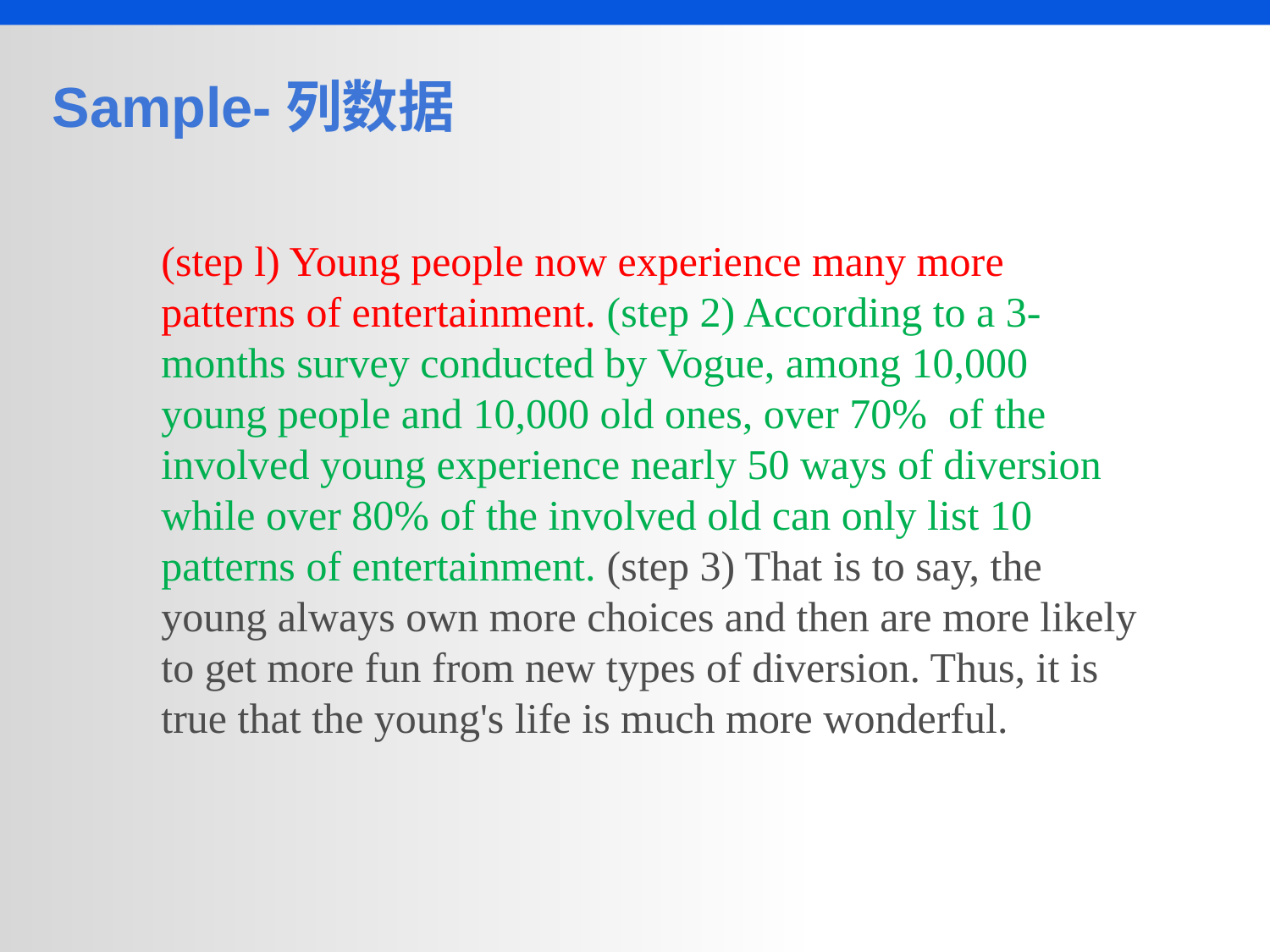

# Sample-列数据
(step l) Young people now experience many more patterns of entertainment. (step 2) According to a 3-months survey conducted by Vogue, among 10,000 young people and 10,000 old ones, over 70%  of the involved young experience nearly 50 ways of diversion while over 80% of the involved old can only list 10 patterns of entertainment. (step 3) That is to say, the young always own more choices and then are more likely to get more fun from new types of diversion. Thus, it is true that the young's life is much more wonderful.